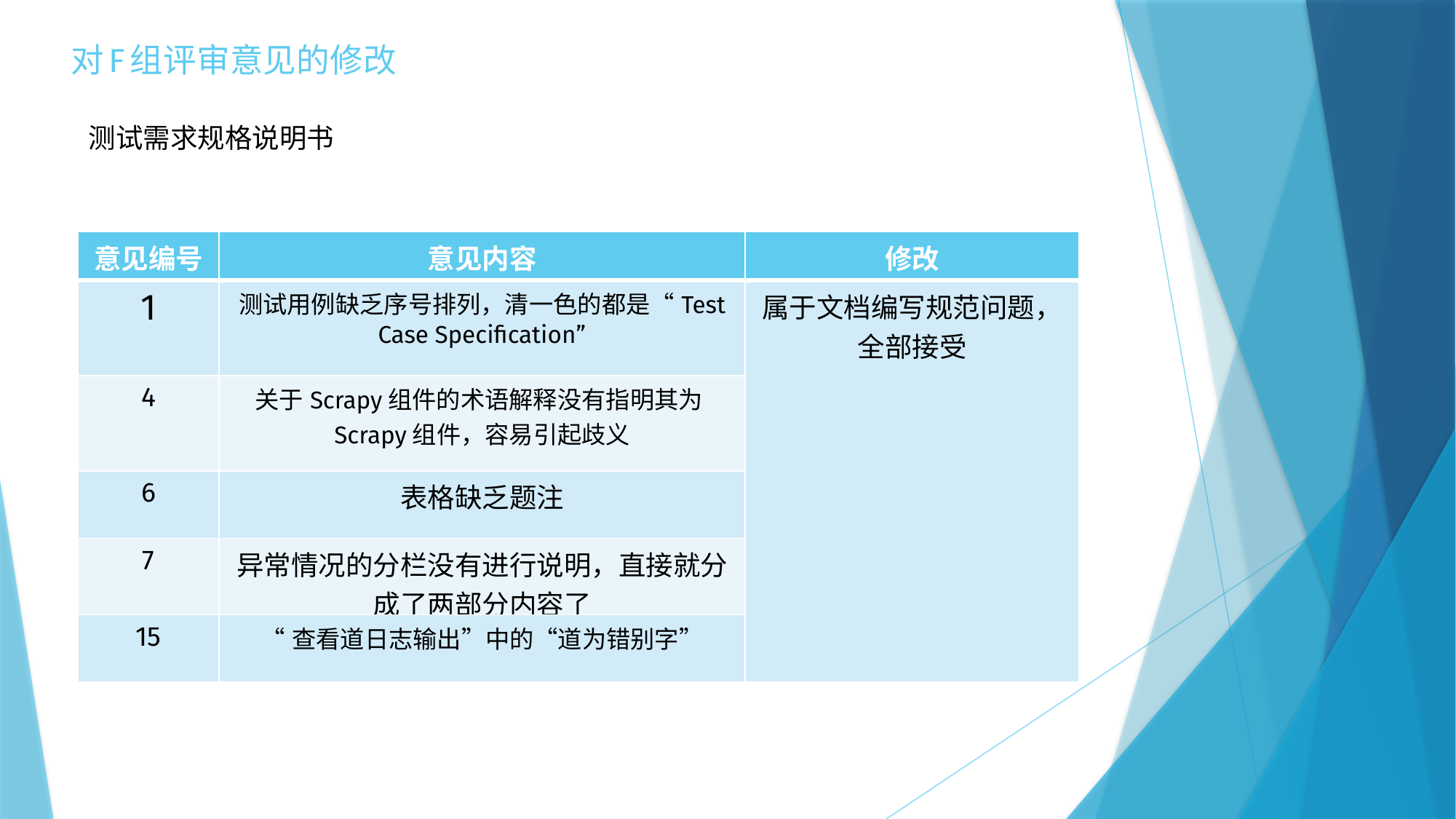

# 对F组评审意见的修改
测试需求规格说明书
| 意见编号 | 意见内容 | 修改 |
| --- | --- | --- |
| 1 | 测试用例缺乏序号排列，清一色的都是“Test Case Specification” | 属于文档编写规范问题，全部接受 |
| 4 | 关于Scrapy组件的术语解释没有指明其为Scrapy组件，容易引起歧义 |  |
| 6 | 表格缺乏题注 |  |
| 7 | 异常情况的分栏没有进行说明，直接就分成了两部分内容了 |  |
| 15 | “查看道日志输出”中的“道为错别字” |  |